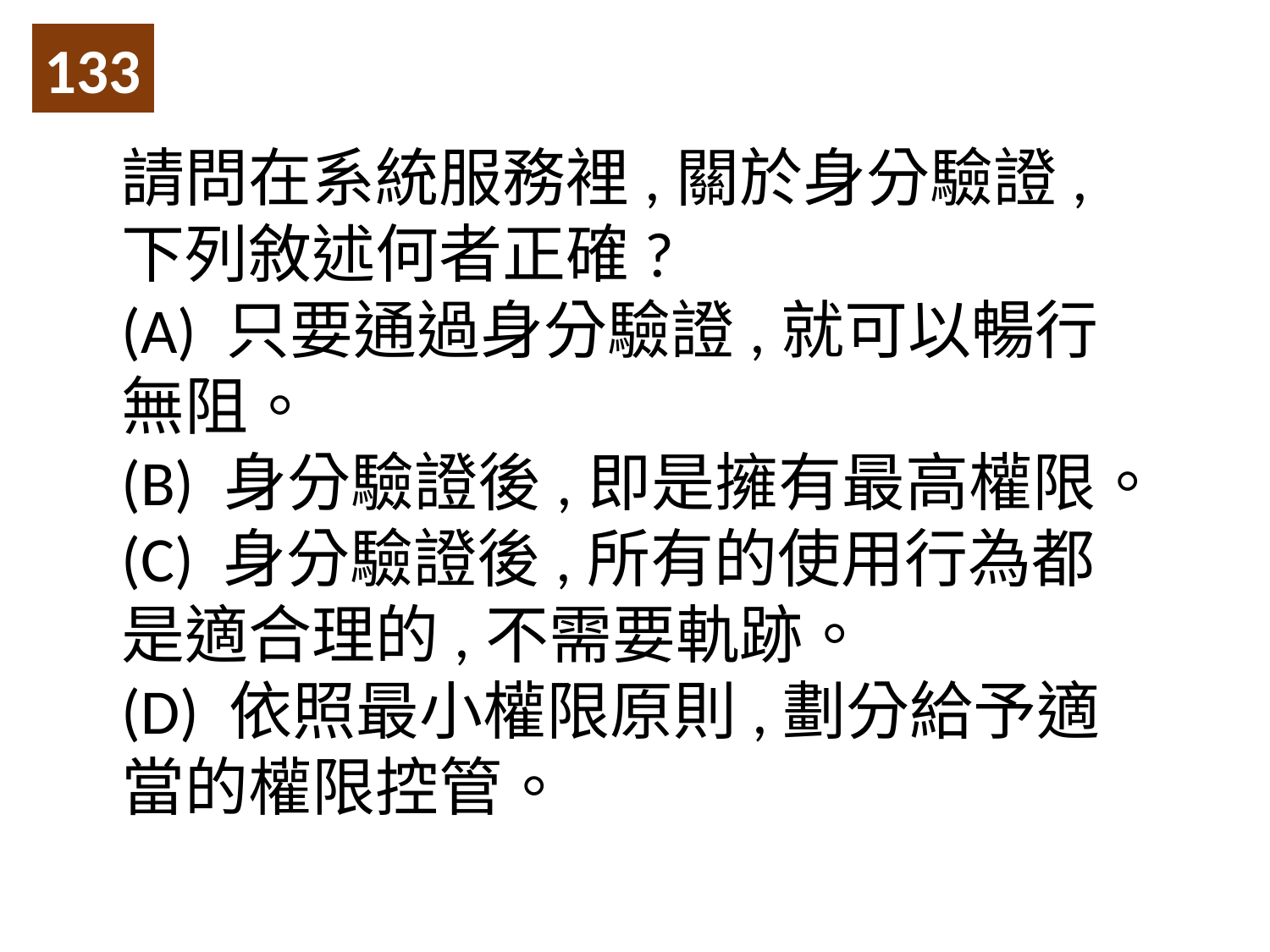

133
請問在系統服務裡,關於身分驗證,下列敘述何者正確?
(A) 只要通過身分驗證,就可以暢行無阻。
(B) 身分驗證後,即是擁有最高權限。
(C) 身分驗證後,所有的使用行為都是適合理的,不需要軌跡。
(D) 依照最小權限原則,劃分給予適當的權限控管。